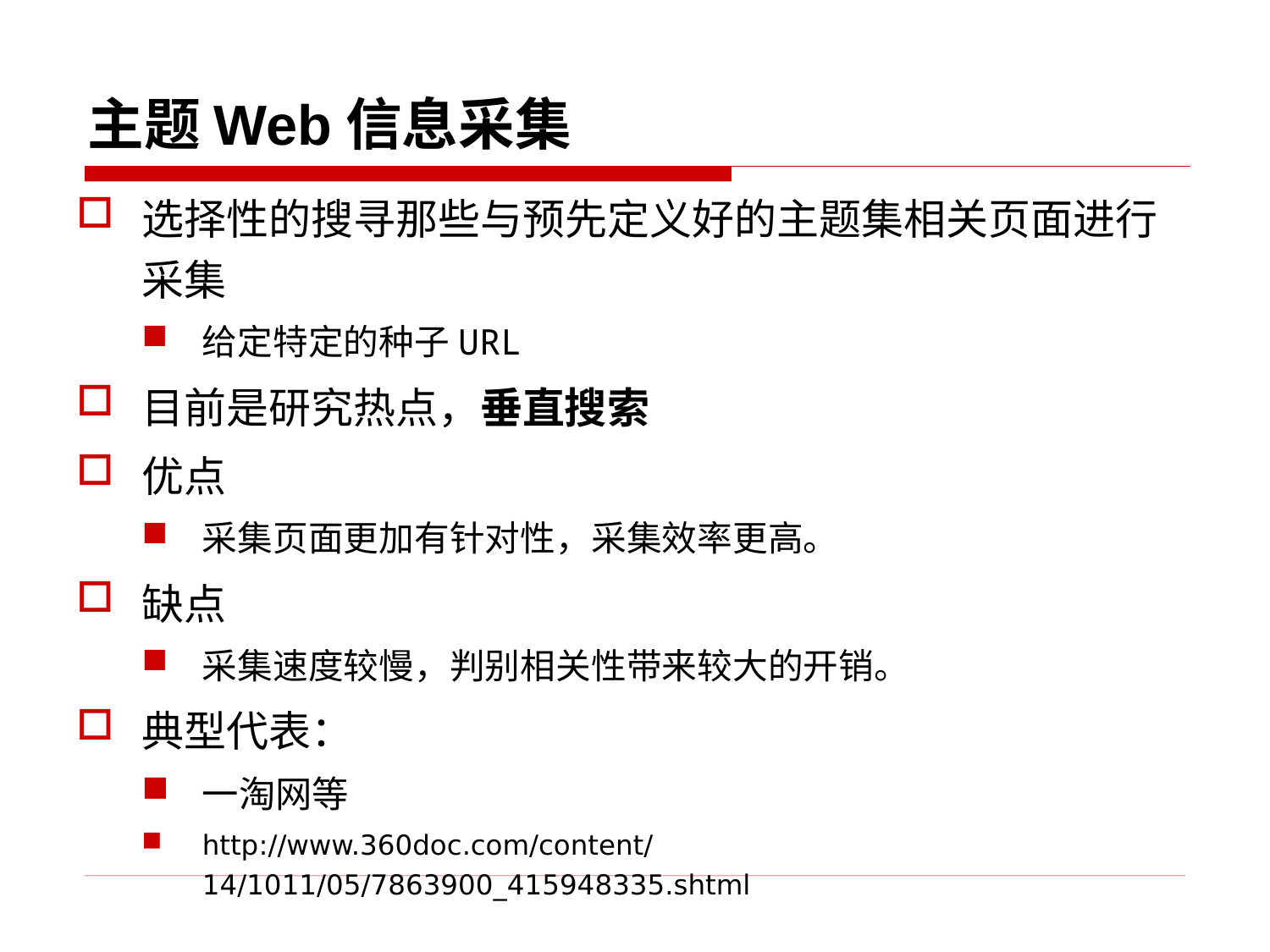

主题Web信息采集
选择性的搜寻那些与预先定义好的主题集相关页面进行采集
给定特定的种子URL
目前是研究热点，垂直搜索
优点
采集页面更加有针对性，采集效率更高。
缺点
采集速度较慢，判别相关性带来较大的开销。
典型代表：
一淘网等
http://www.360doc.com/content/14/1011/05/7863900_415948335.shtml
21